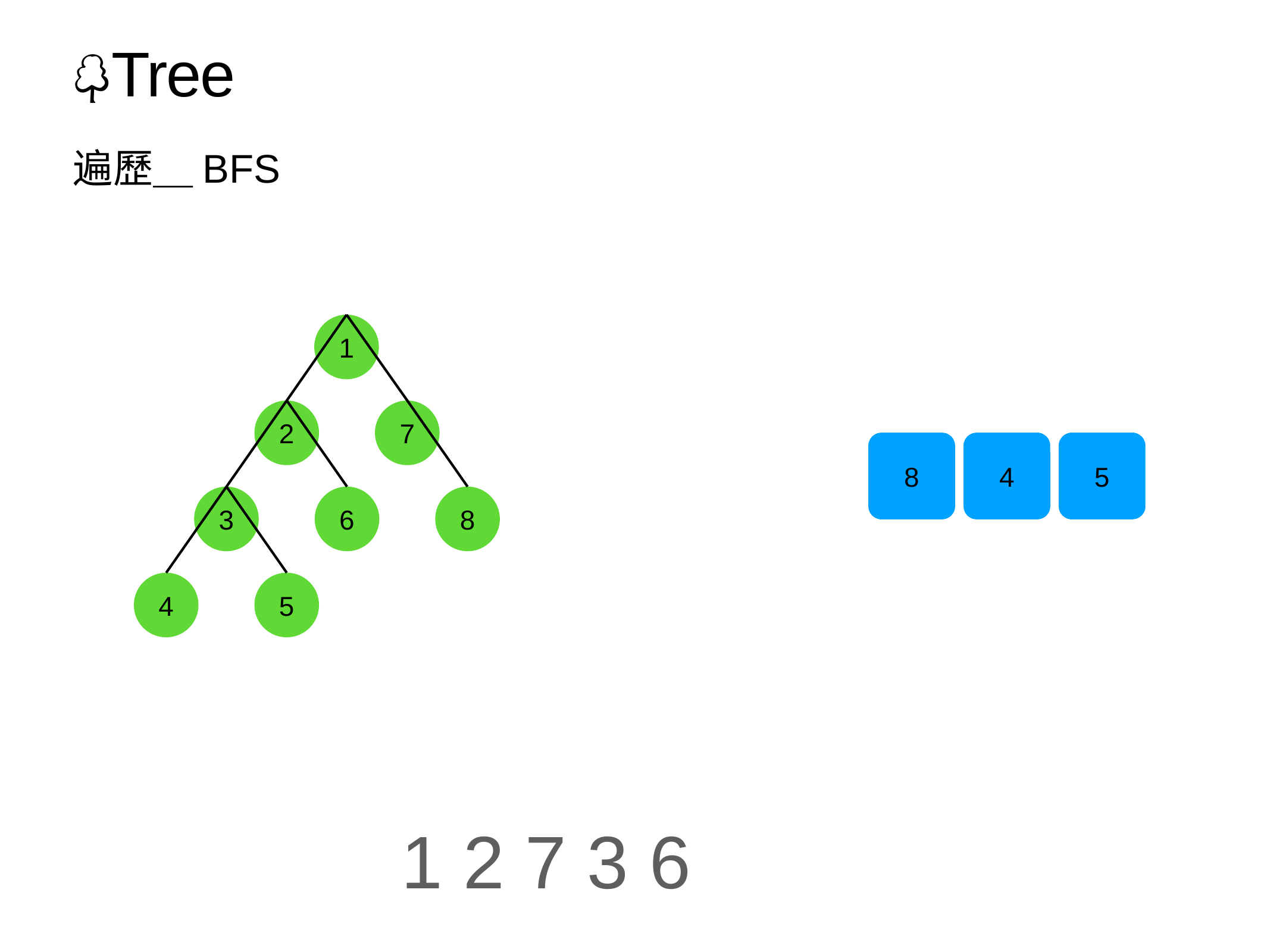

# 🌳Tree
遍歷＿BFS
1
2
7
8
4
5
3
6
8
4
5
1 2 7 3 6